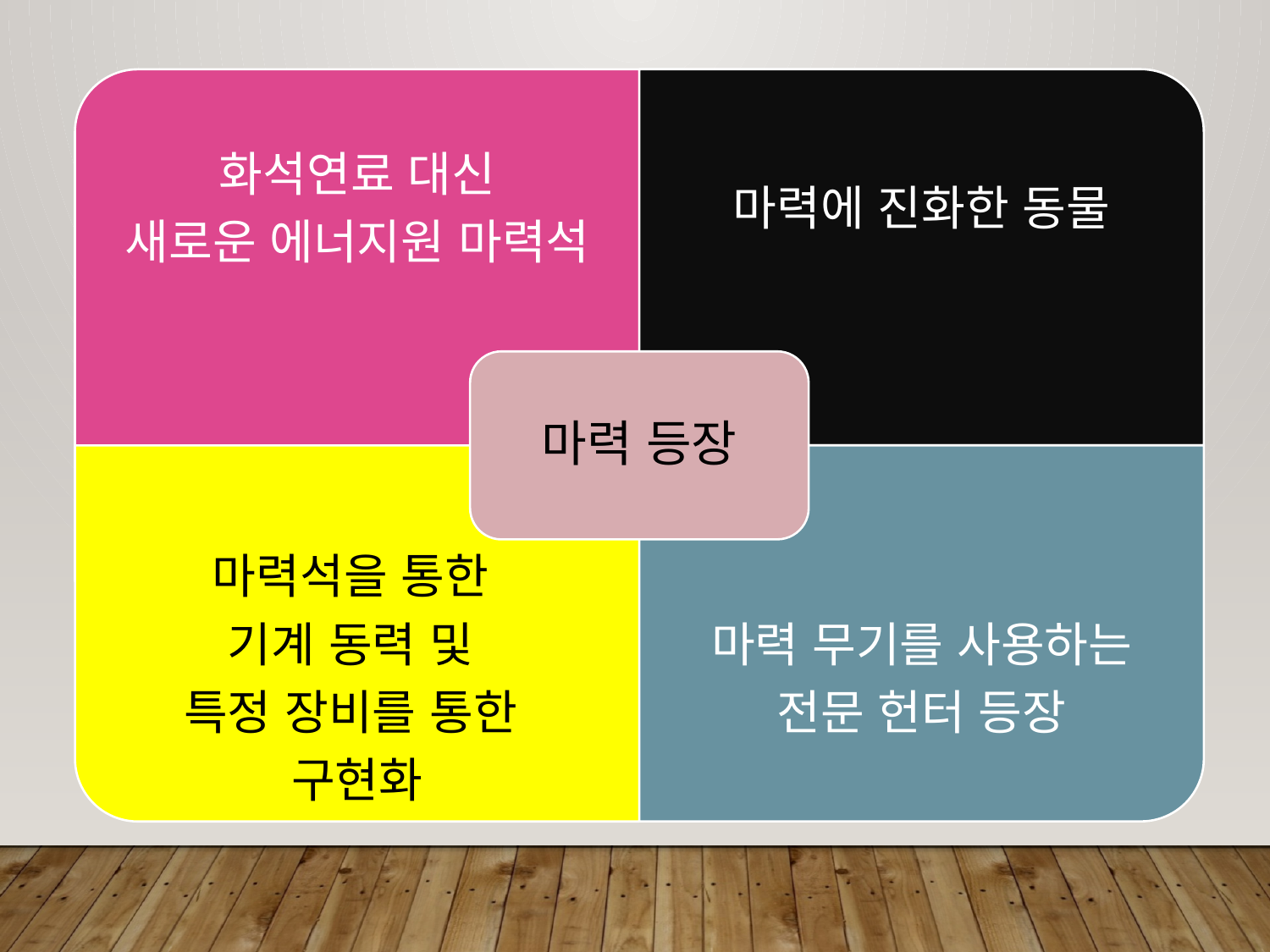

화석연료 대신
새로운 에너지원 마력석

마력에 진화한 동물
#

마력 등장

마력석을 통한
기계 동력 및
특정 장비를 통한
구현화

마력 무기를 사용하는
전문 헌터 등장